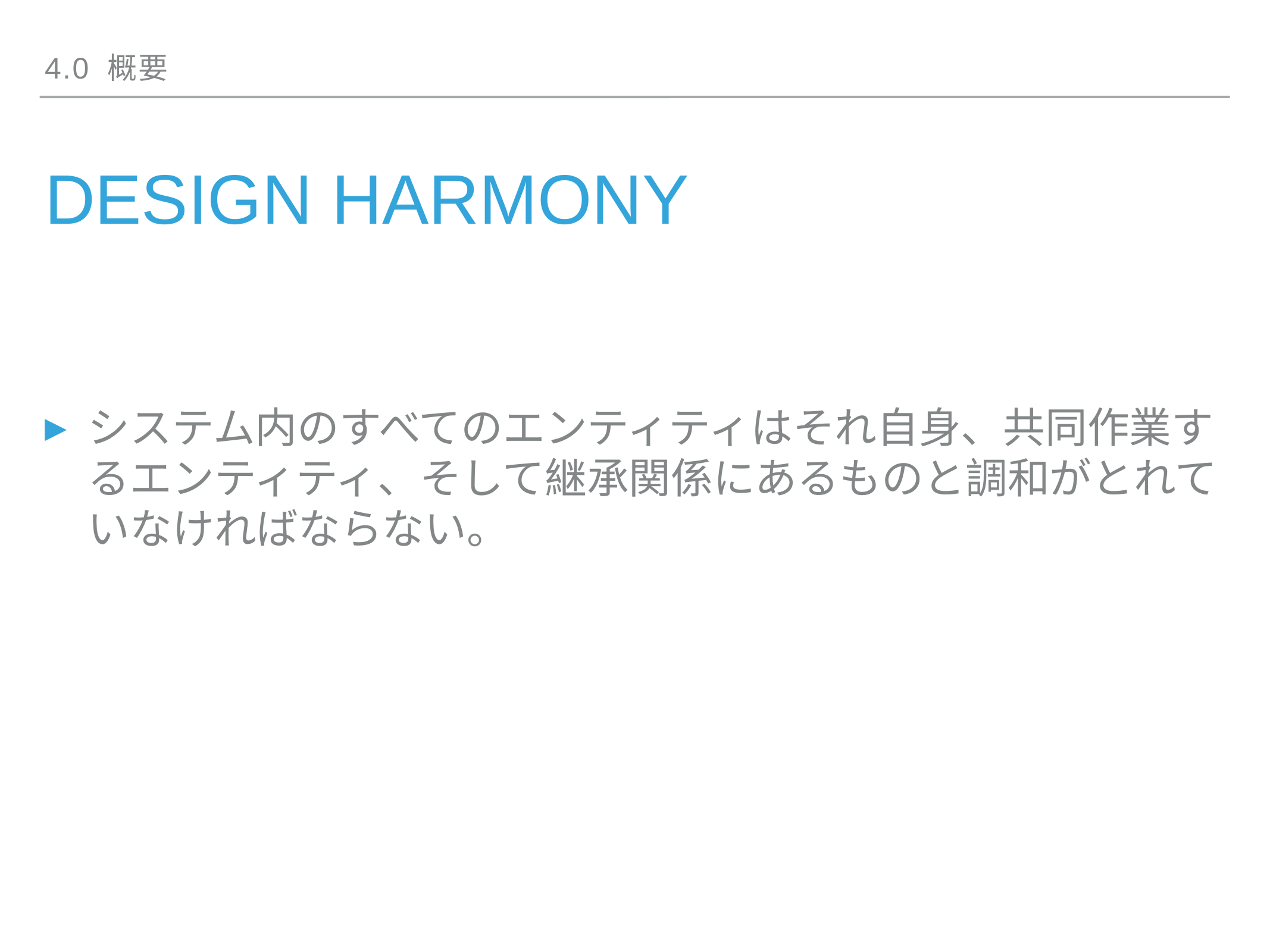

4.0 概要
# Design Harmony
システム内のすべてのエンティティはそれ自身、共同作業するエンティティ、そして継承関係にあるものと調和がとれていなければならない。